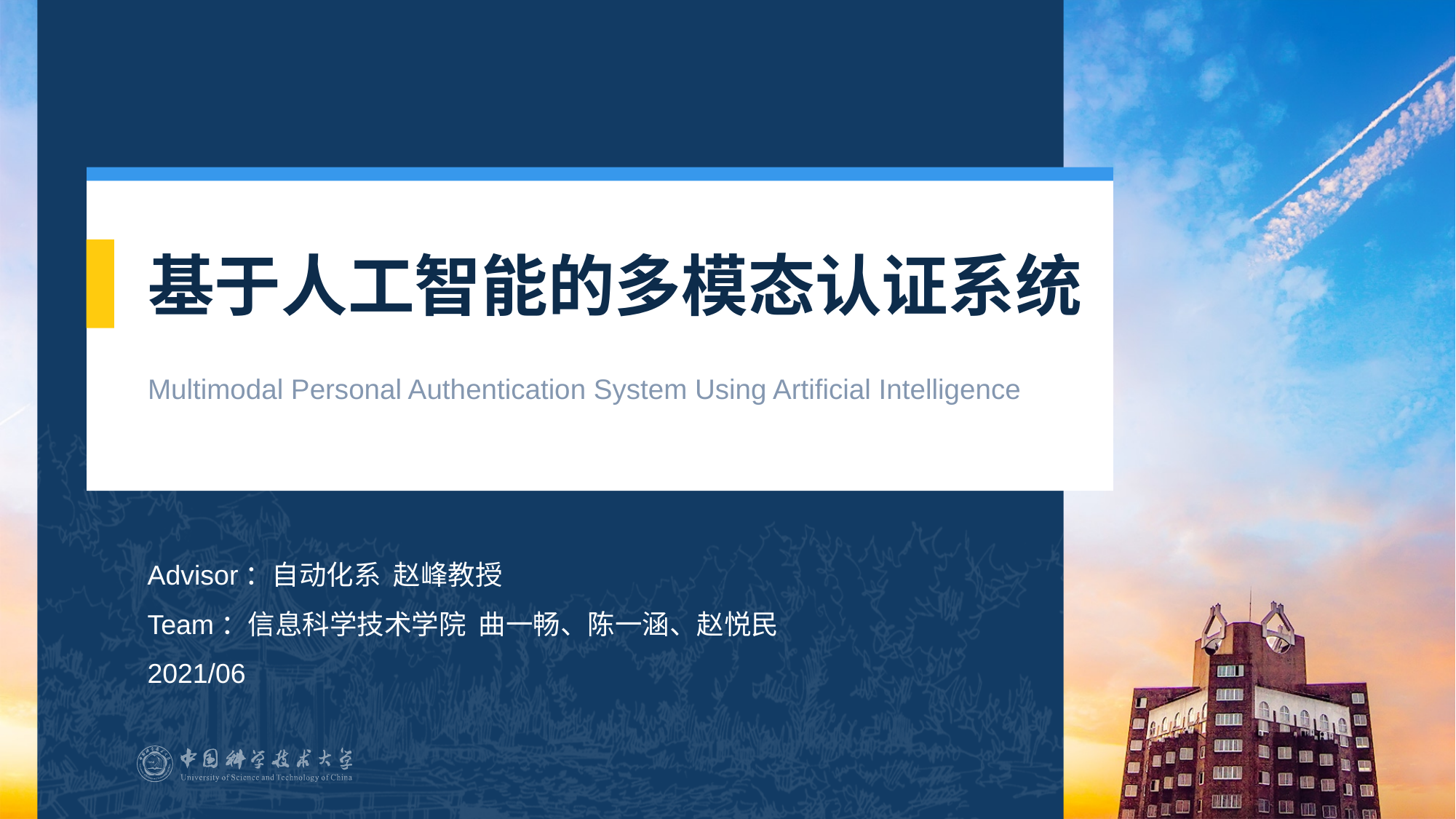

# 基于人工智能的多模态认证系统
Multimodal Personal Authentication System Using Artificial Intelligence

Advisor：自动化系  赵峰教授
Team：信息科学技术学院  曲一畅、陈一涵、赵悦民
2021/06